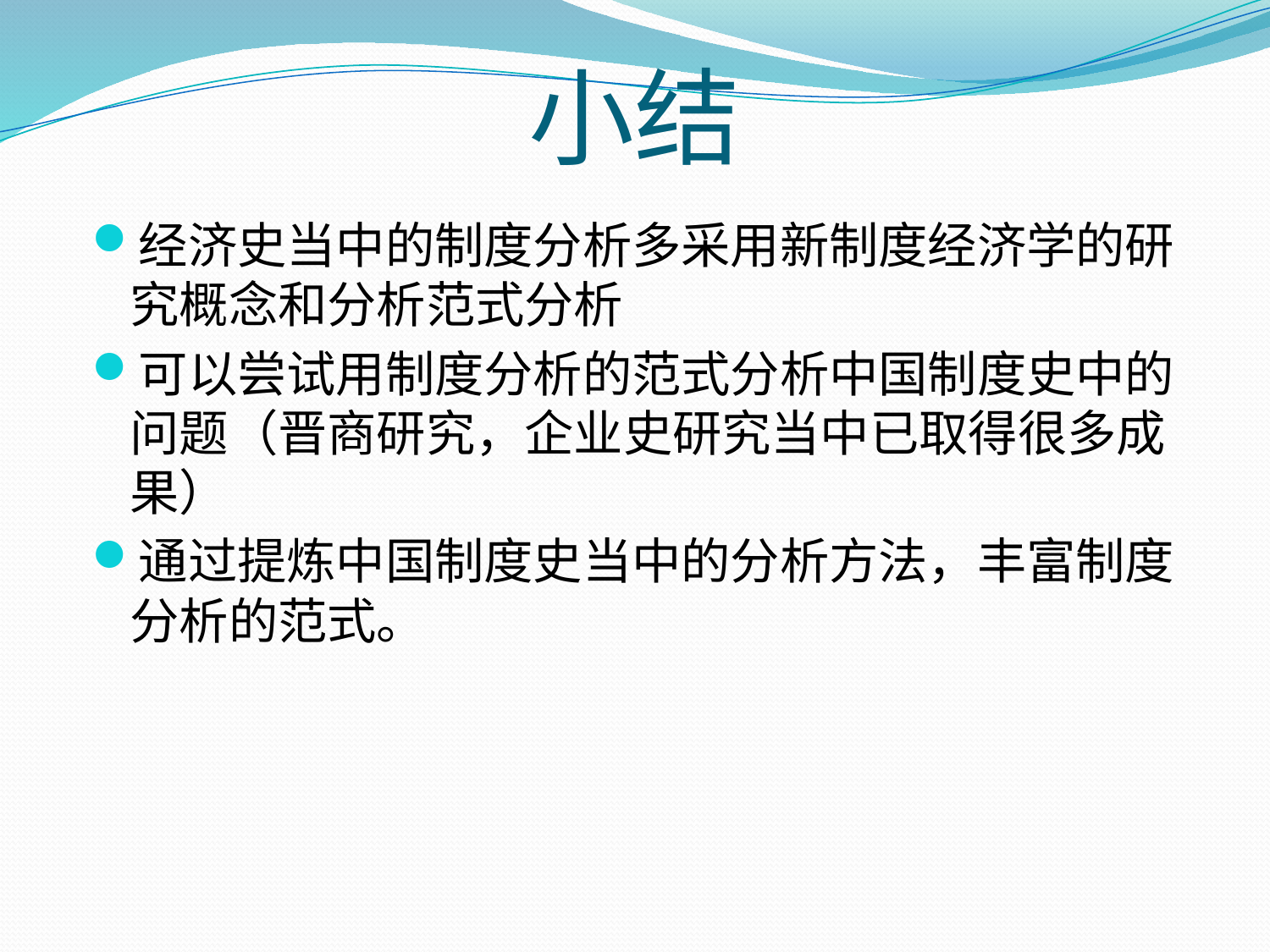

# 小结
经济史当中的制度分析多采用新制度经济学的研究概念和分析范式分析
可以尝试用制度分析的范式分析中国制度史中的问题（晋商研究，企业史研究当中已取得很多成果）
通过提炼中国制度史当中的分析方法，丰富制度分析的范式。